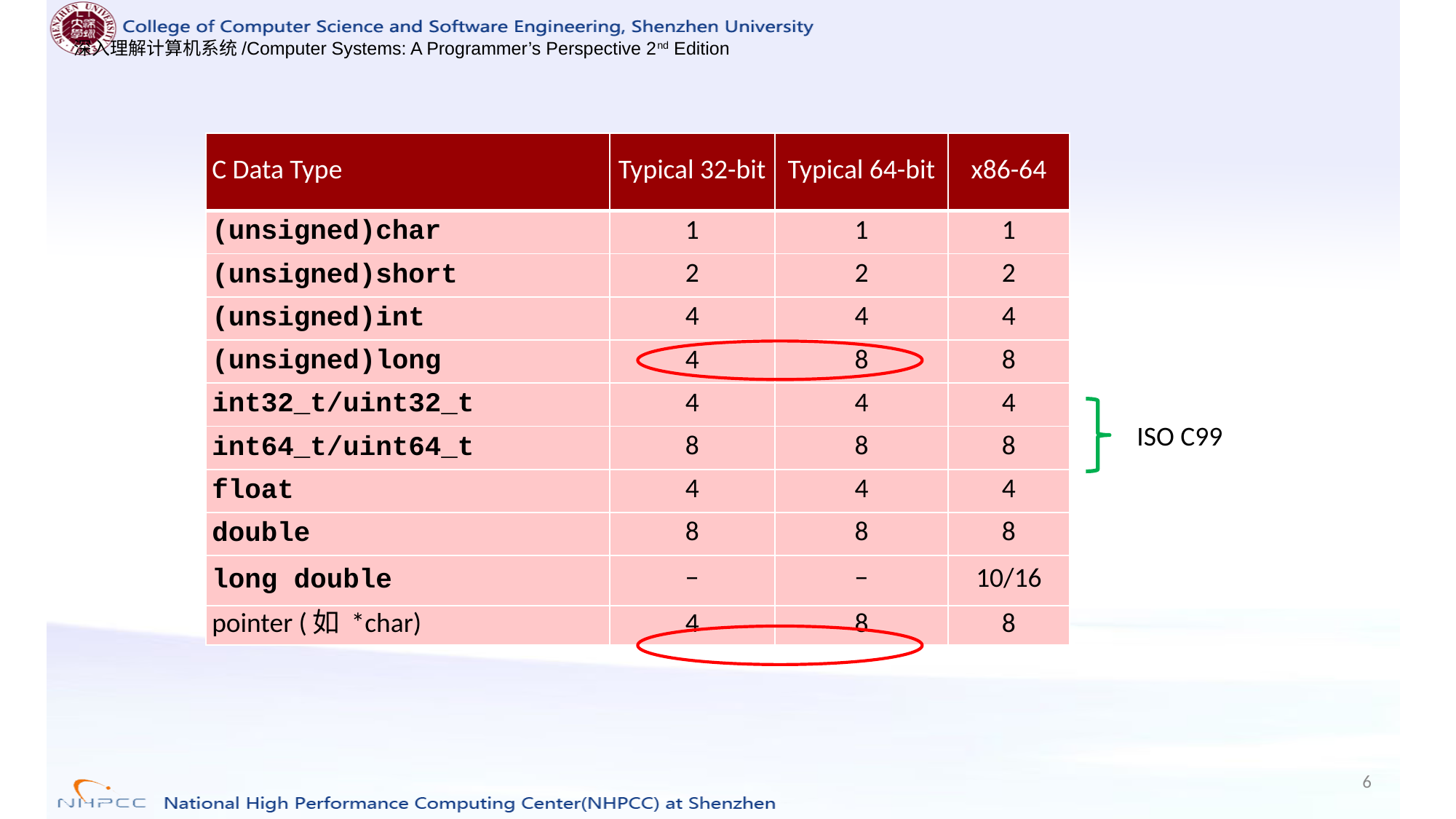

| C Data Type | Typical 32-bit | Typical 64-bit | x86-64 |
| --- | --- | --- | --- |
| (unsigned)char | 1 | 1 | 1 |
| (unsigned)short | 2 | 2 | 2 |
| (unsigned)int | 4 | 4 | 4 |
| (unsigned)long | 4 | 8 | 8 |
| int32\_t/uint32\_t | 4 | 4 | 4 |
| int64\_t/uint64\_t | 8 | 8 | 8 |
| float | 4 | 4 | 4 |
| double | 8 | 8 | 8 |
| long double | − | − | 10/16 |
| pointer (如 \*char) | 4 | 8 | 8 |

ISO C99

6